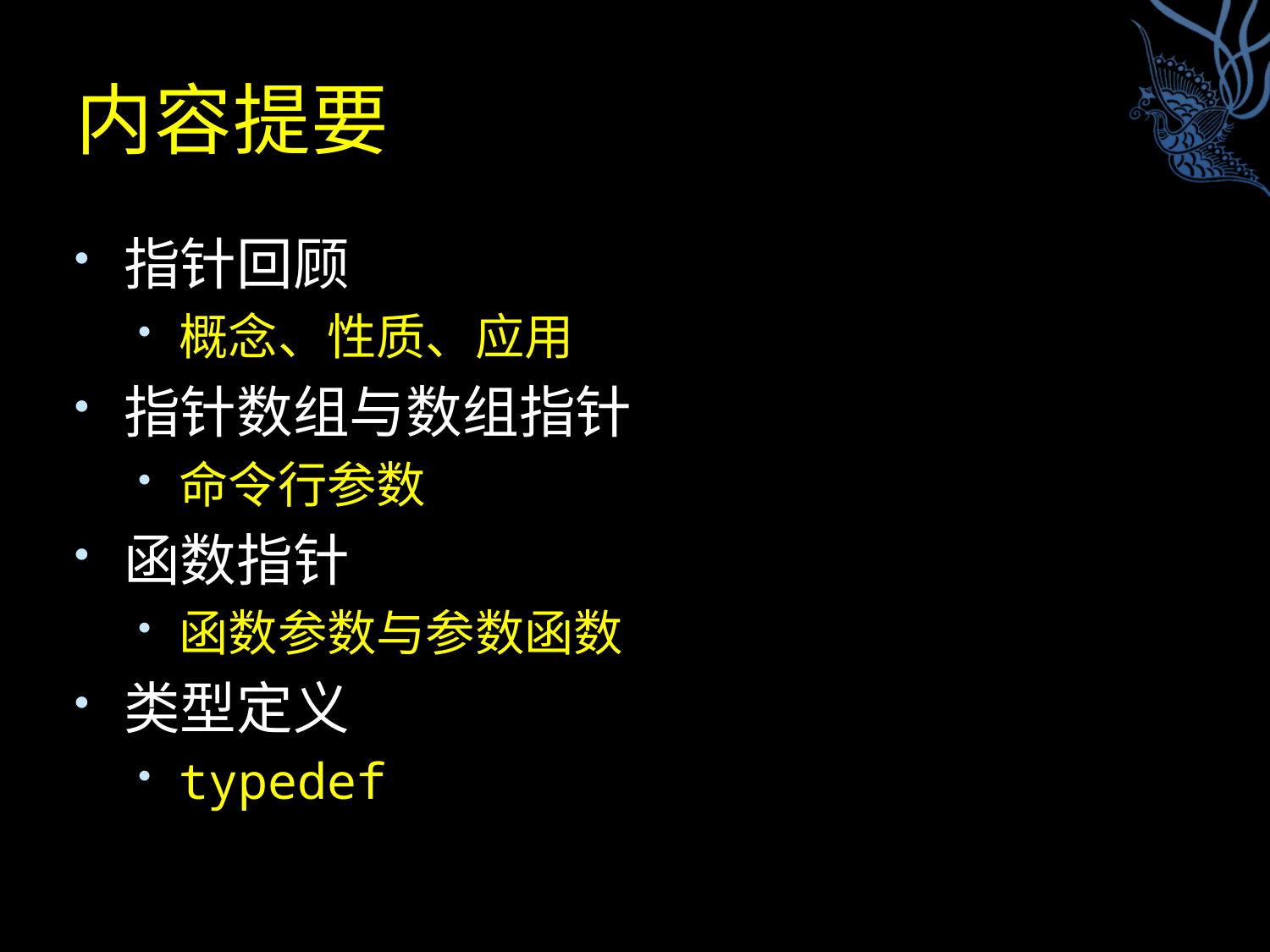

# 内容提要
指针回顾
概念、性质、应用
指针数组与数组指针
命令行参数
函数指针
函数参数与参数函数
类型定义
typedef